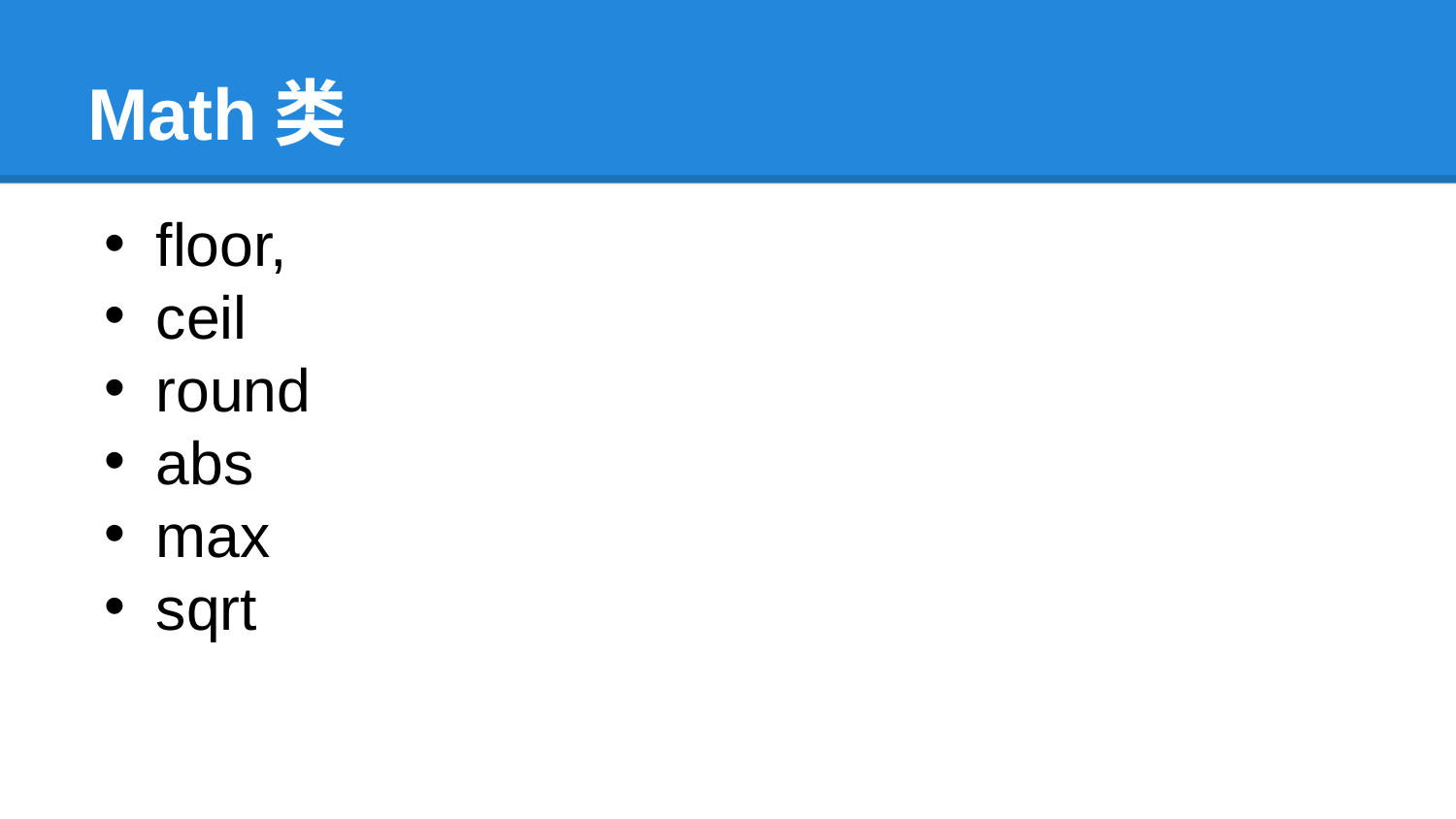

# Math类
floor,
ceil
round
abs
max
sqrt